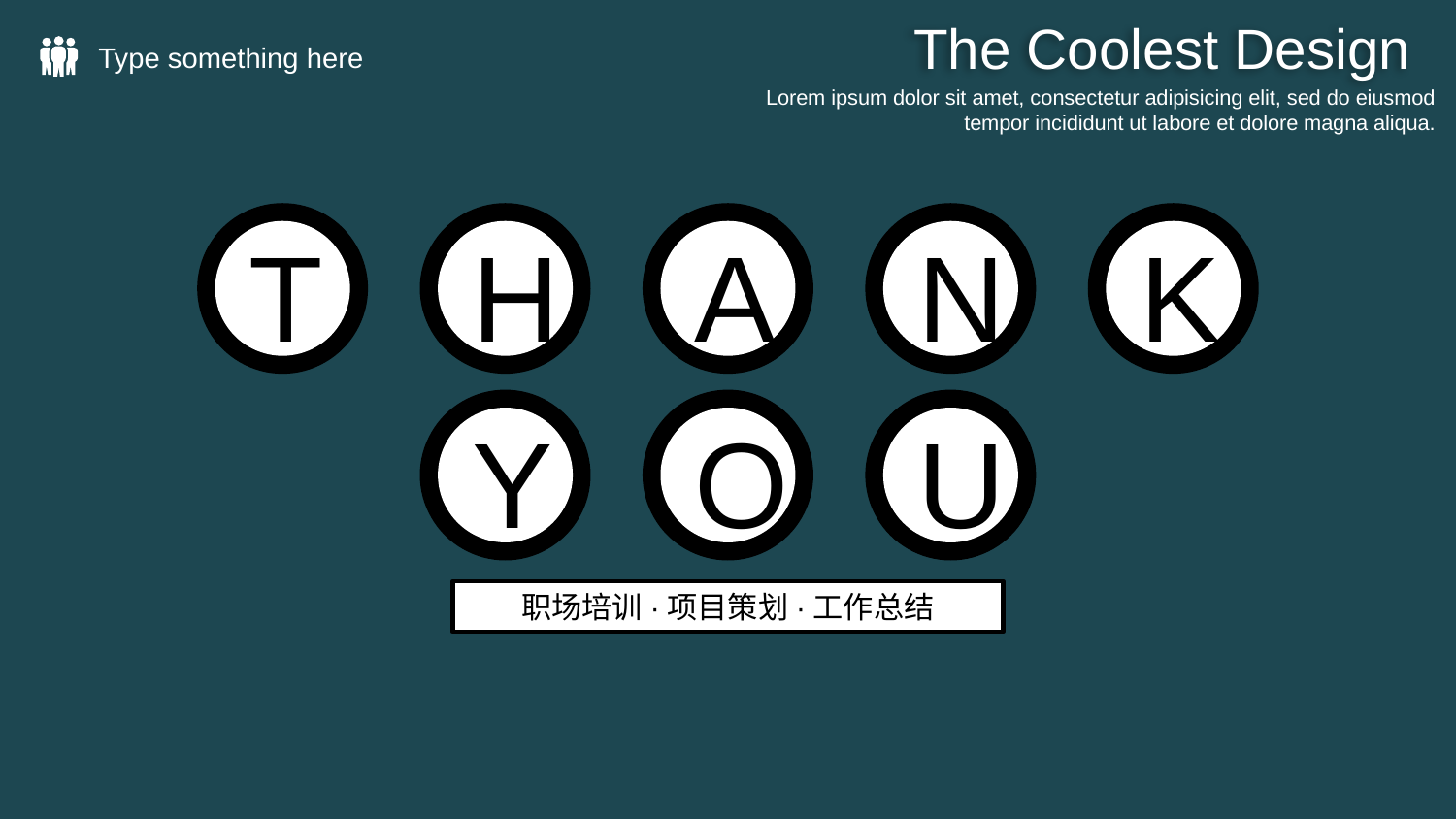

The Coolest Design
Type something here

Lorem ipsum dolor sit amet, consectetur adipisicing elit, sed do eiusmod tempor incididunt ut labore et dolore magna aliqua.

T
H
A
N
K

Y
O
U
职场培训·项目策划·工作总结